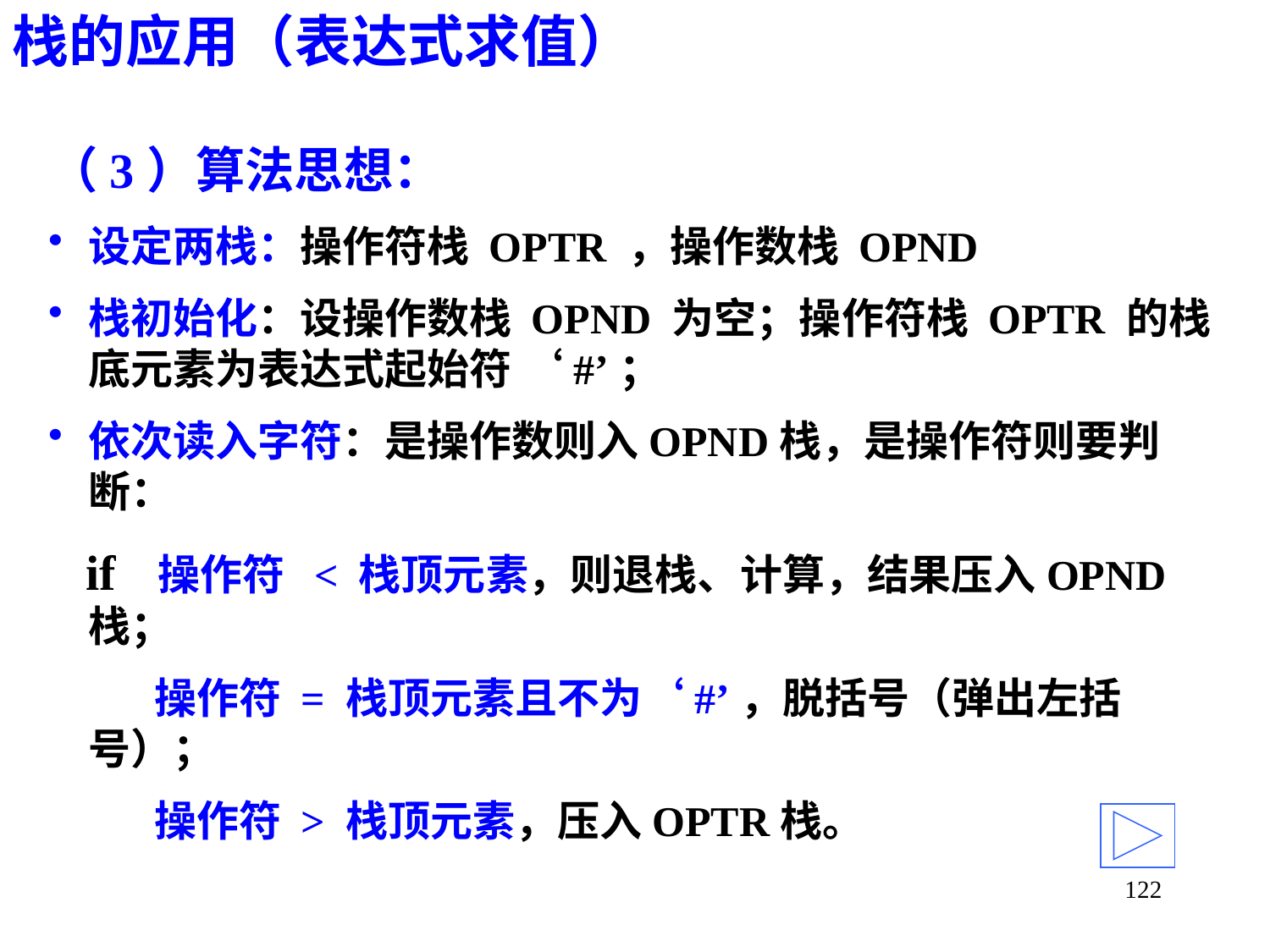

栈的应用（表达式求值）
（3）算法思想：
设定两栈：操作符栈 OPTR ，操作数栈 OPND
栈初始化：设操作数栈 OPND 为空；操作符栈 OPTR 的栈底元素为表达式起始符 ‘#’；
依次读入字符：是操作数则入OPND栈，是操作符则要判断：
   if   操作符  < 栈顶元素，则退栈、计算，结果压入OPND栈；
          操作符 = 栈顶元素且不为‘#’，脱括号（弹出左括号）；
          操作符 > 栈顶元素，压入OPTR栈。

122